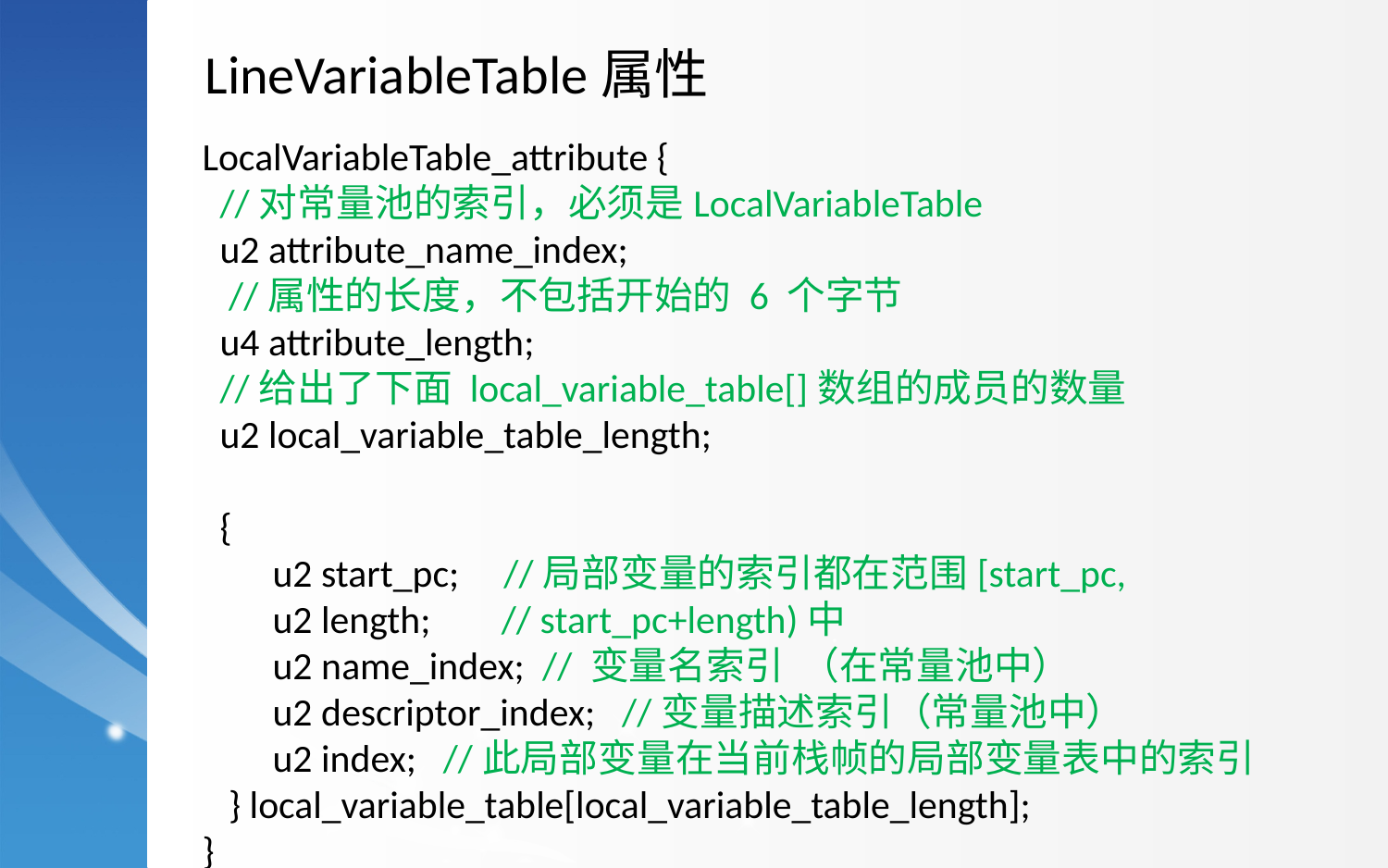

LineVariableTable属性
LocalVariableTable_attribute {
  //对常量池的索引，必须是LocalVariableTable
  u2 attribute_name_index;
   //属性的长度，不包括开始的 6 个字节
  u4 attribute_length;
  //给出了下面 local_variable_table[]数组的成员的数量
  u2 local_variable_table_length;

  {
        u2 start_pc;     //局部变量的索引都在范围[start_pc,
        u2 length;        // start_pc+length)中
        u2 name_index;  // 变量名索引  （在常量池中）
        u2 descriptor_index;   //变量描述索引（常量池中）
        u2 index;   //此局部变量在当前栈帧的局部变量表中的索引
   } local_variable_table[local_variable_table_length];
}